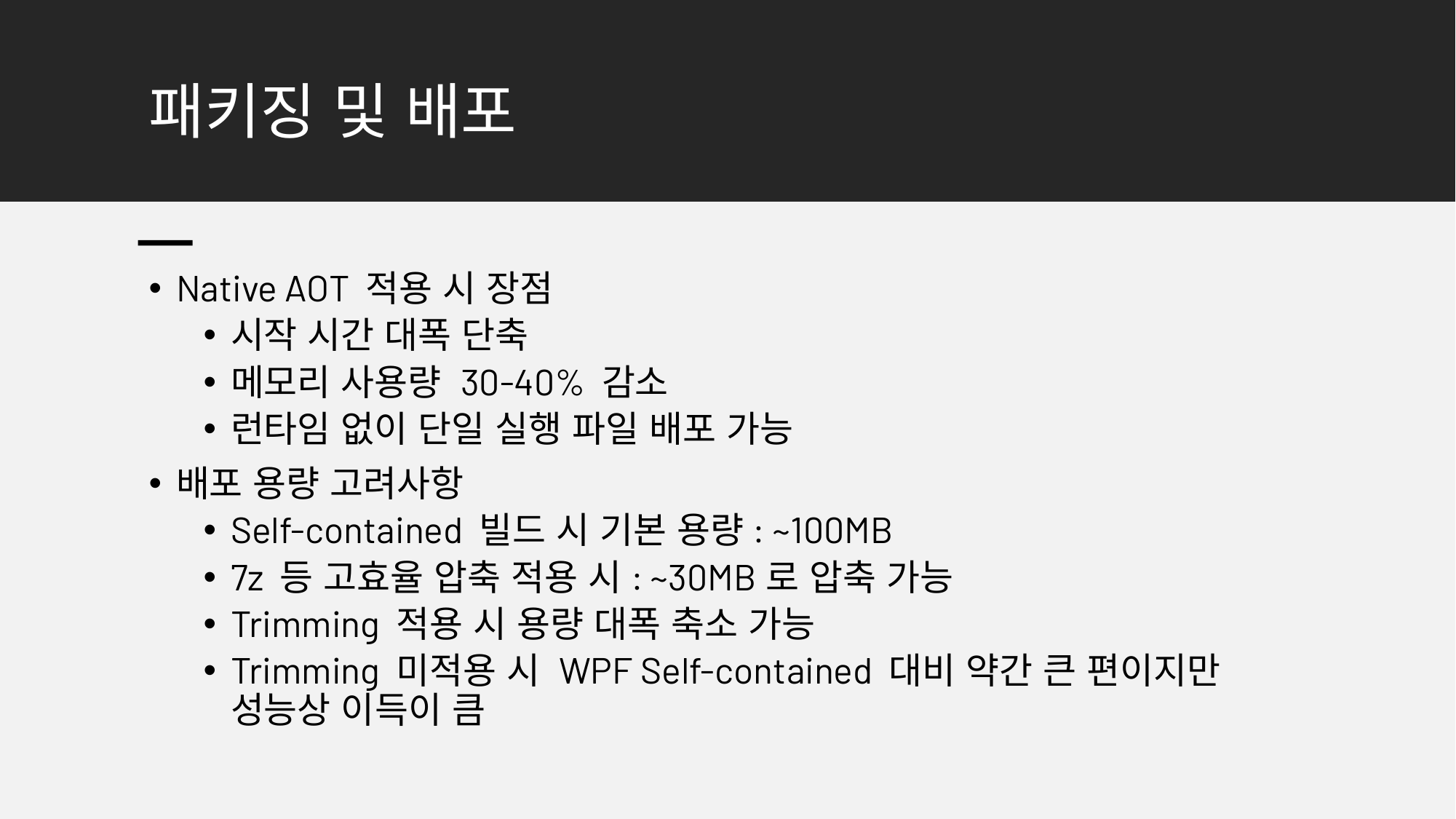

# 패키징 및 배포

Native AOT 적용 시 장점
시작 시간 대폭 단축
메모리 사용량 30-40% 감소
런타임 없이 단일 실행 파일 배포 가능
배포 용량 고려사항
Self-contained 빌드 시 기본 용량: ~100MB
7z 등 고효율 압축 적용 시: ~30MB로 압축 가능
Trimming 적용 시 용량 대폭 축소 가능
Trimming 미적용 시 WPF Self-contained 대비 약간 큰 편이지만 성능상 이득이 큼